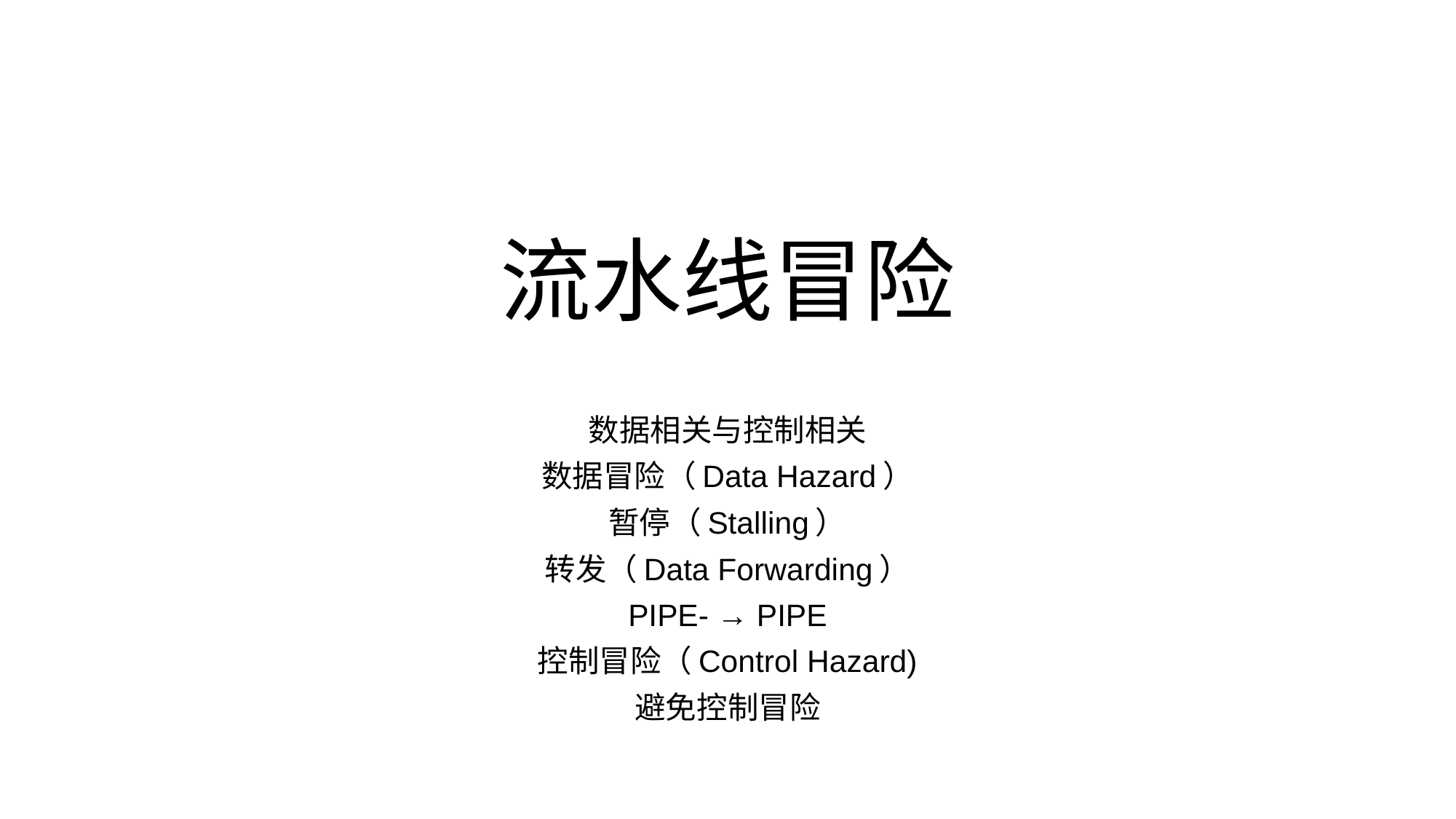

# 流水线冒险
数据相关与控制相关
数据冒险（Data Hazard）
暂停（Stalling）
转发（Data Forwarding）
PIPE- → PIPE
控制冒险（Control Hazard)
避免控制冒险